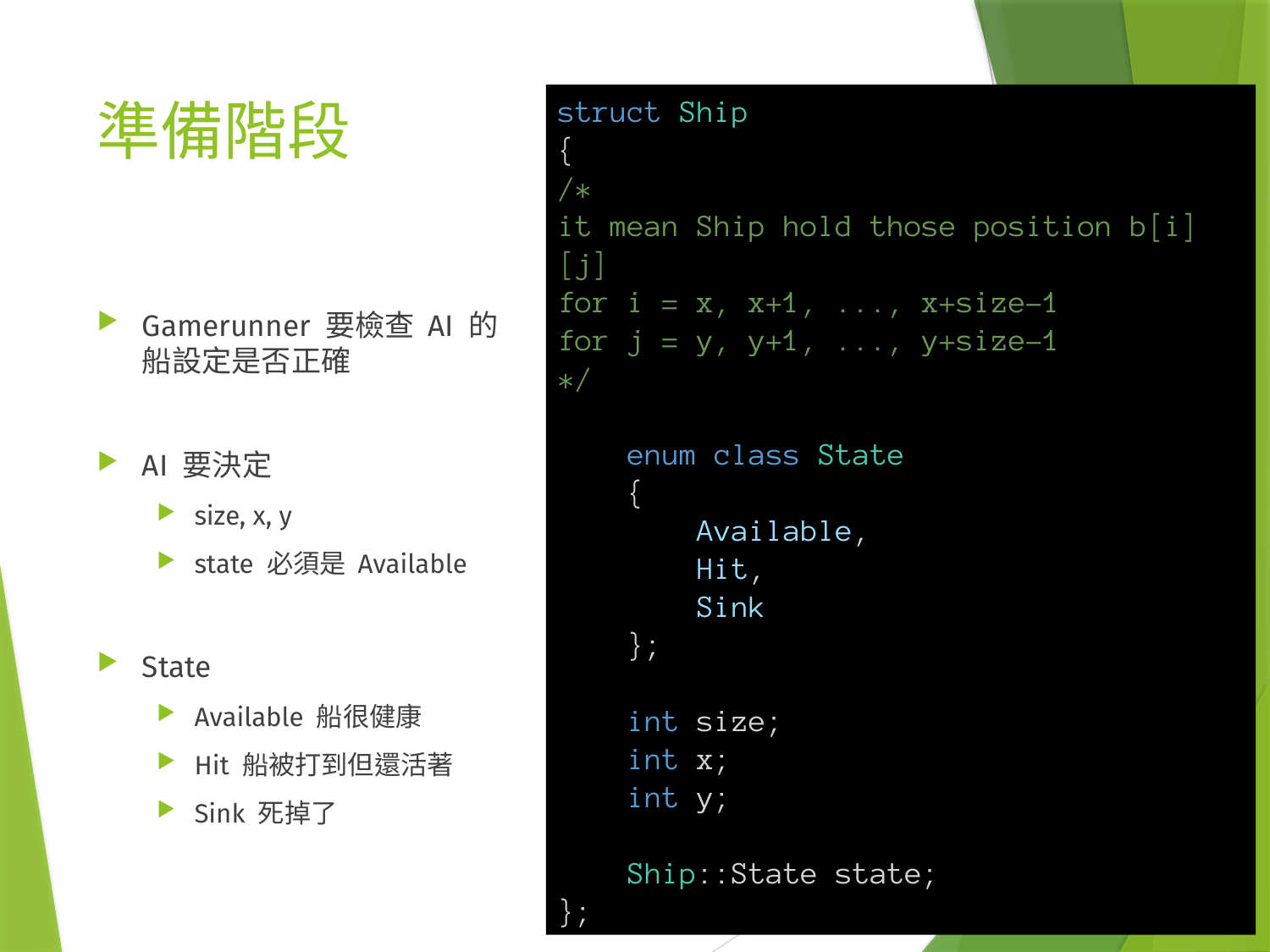

# 準備階段
struct Ship
{
/*
it mean Ship hold those position b[i][j]
for i = x, x+1, ..., x+size-1
for j = y, y+1, ..., y+size-1
*/
    enum class State
    {
        Available,
        Hit,
        Sink
    };
    int size;
    int x;
    int y;
    Ship::State state;
};
Gamerunner 要檢查 AI 的船設定是否正確

AI 要決定
size, x, y
state 必須是 Available

State
Available 船很健康
Hit 船被打到但還活著
Sink 死掉了